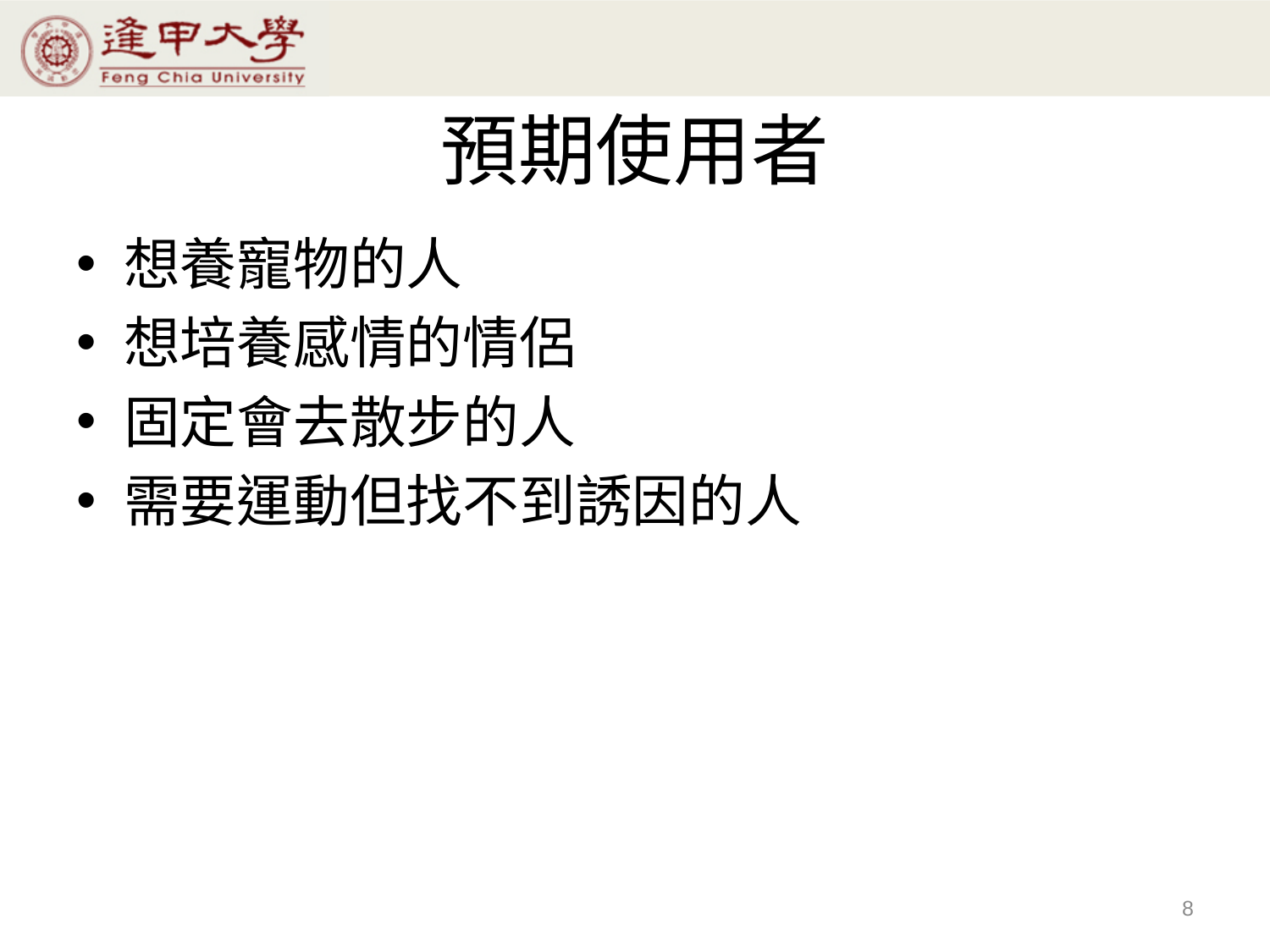

# 預期使用者
想養寵物的人
想培養感情的情侶
固定會去散步的人
需要運動但找不到誘因的人
8